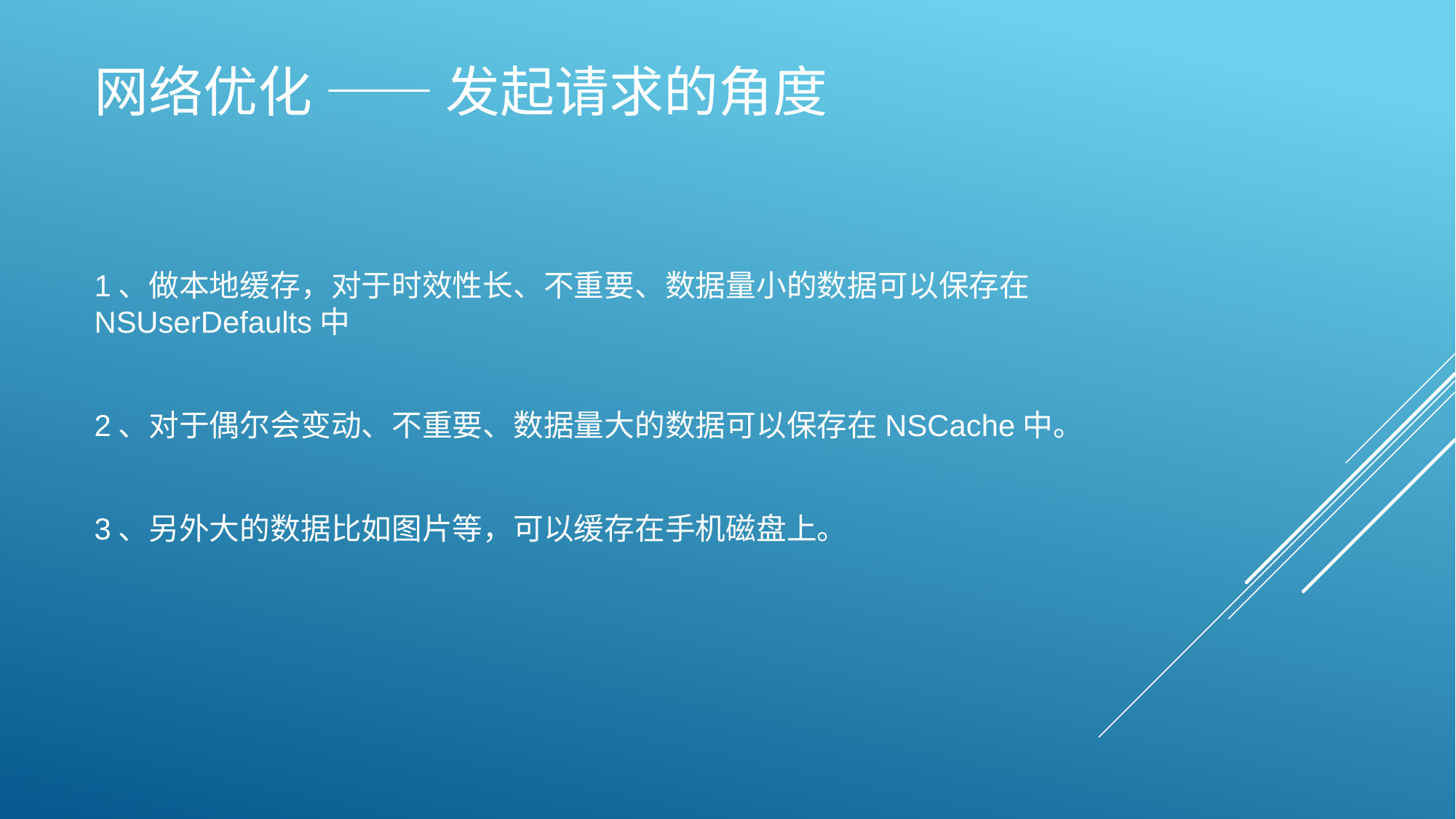

# 网络优化 —— 发起请求的角度
1、做本地缓存，对于时效性长、不重要、数据量小的数据可以保存在NSUserDefaults中

2、对于偶尔会变动、不重要、数据量大的数据可以保存在NSCache中。

3、另外大的数据比如图片等，可以缓存在手机磁盘上。